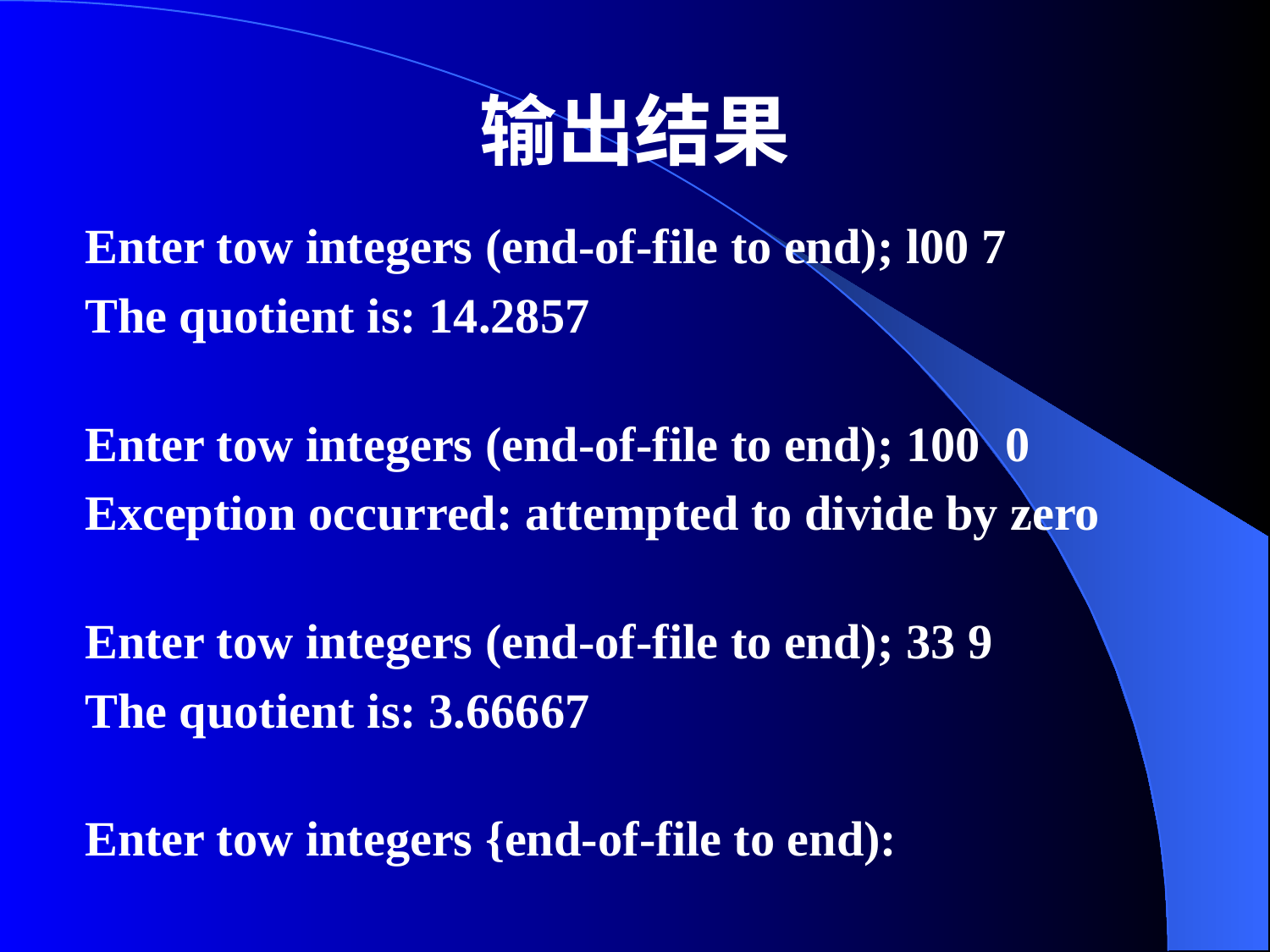

# 输出结果
Enter tow integers (end-of-file to end); l00 7
The quotient is: 14.2857
Enter tow integers (end-of-file to end); 100  0
Exception occurred: attempted to divide by zero
Enter tow integers (end-of-file to end); 33 9
The quotient is: 3.66667
Enter tow integers {end-of-file to end):